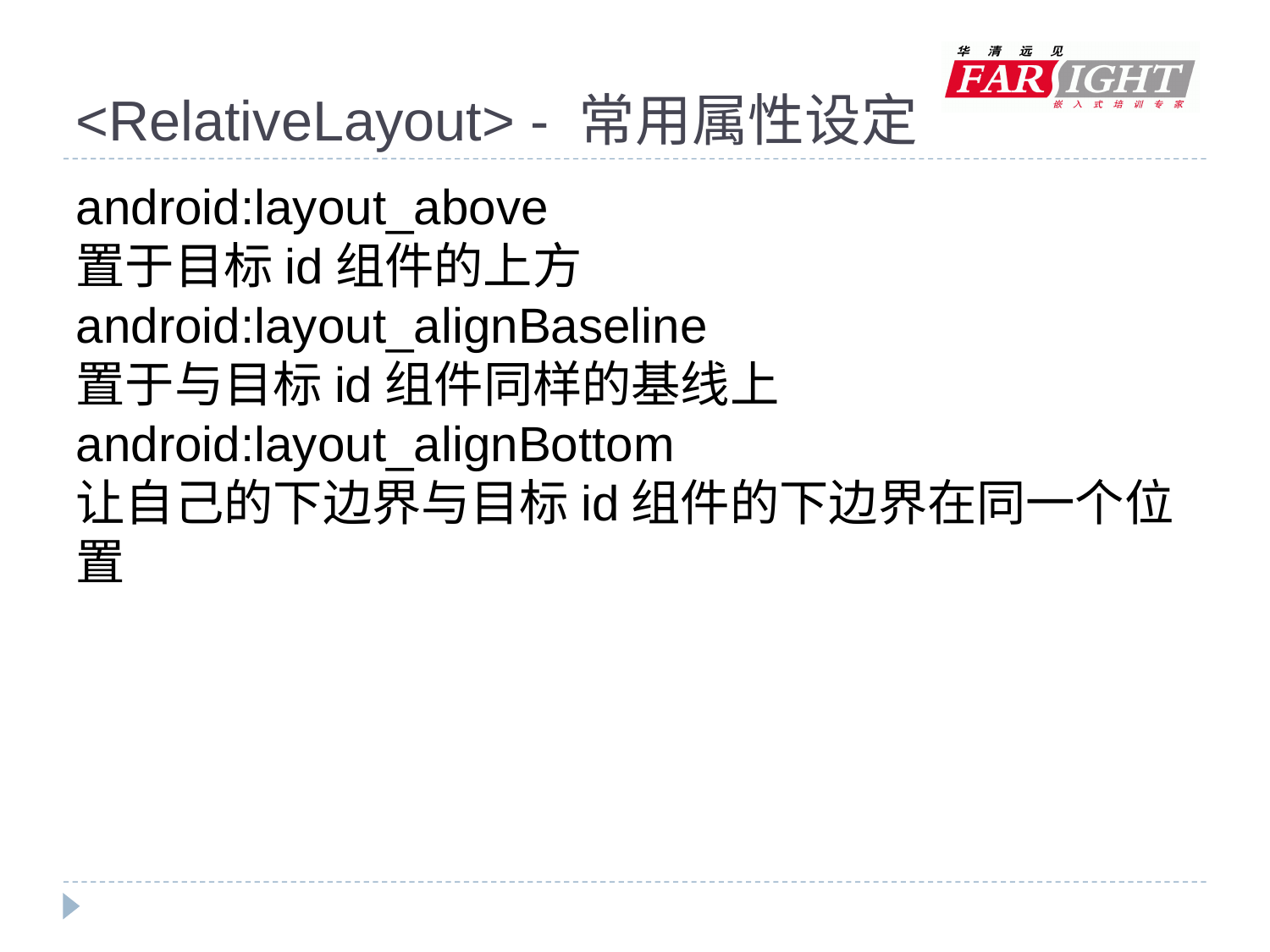

# <RelativeLayout> - 常用属性设定
android:layout_above
置于目标id组件的上方
android:layout_alignBaseline
置于与目标id组件同样的基线上
android:layout_alignBottom
让自己的下边界与目标id组件的下边界在同一个位置